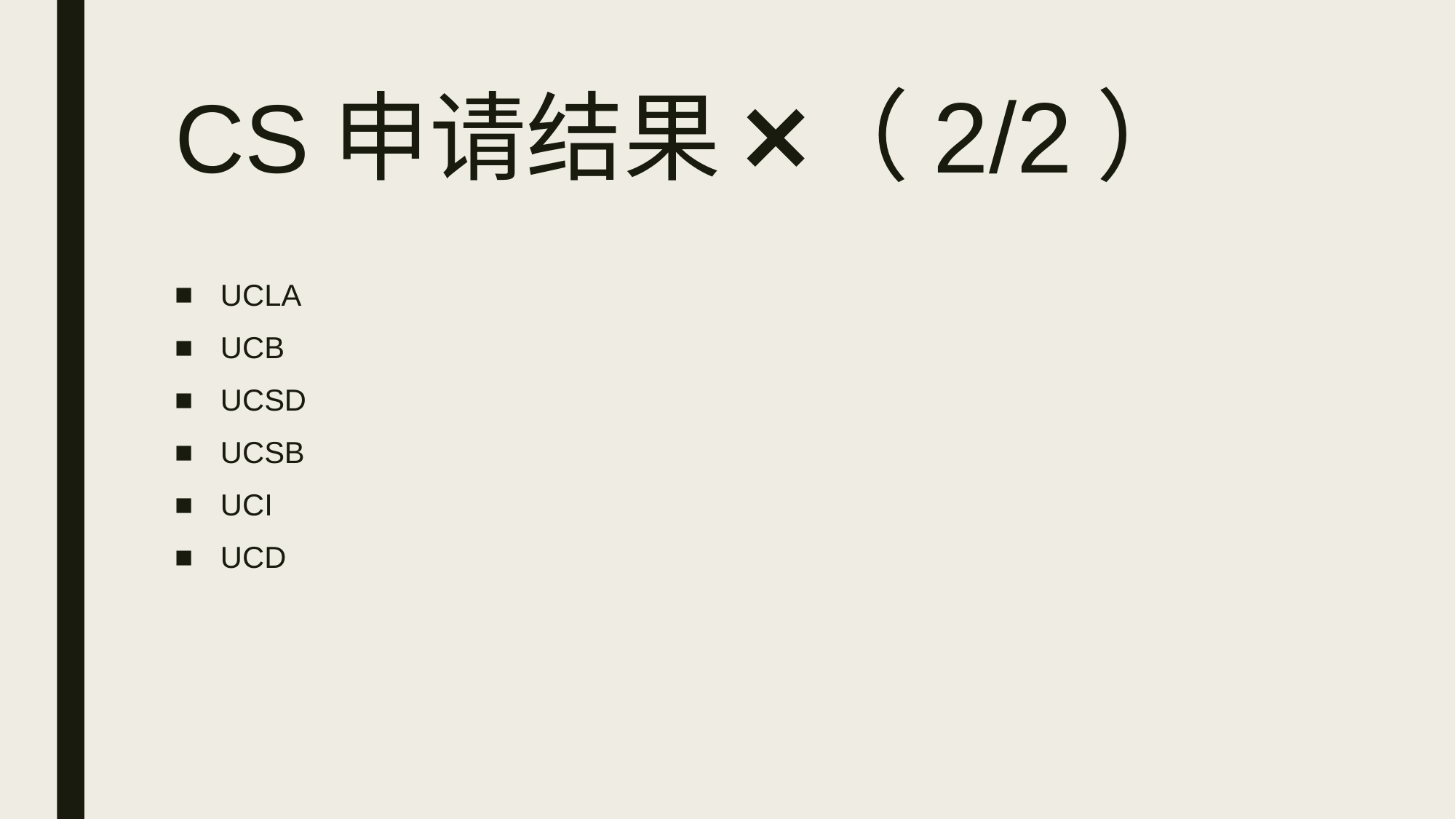

# CS申请结果 ❌（2/2）
UCLA
UCB
UCSD
UCSB
UCI
UCD